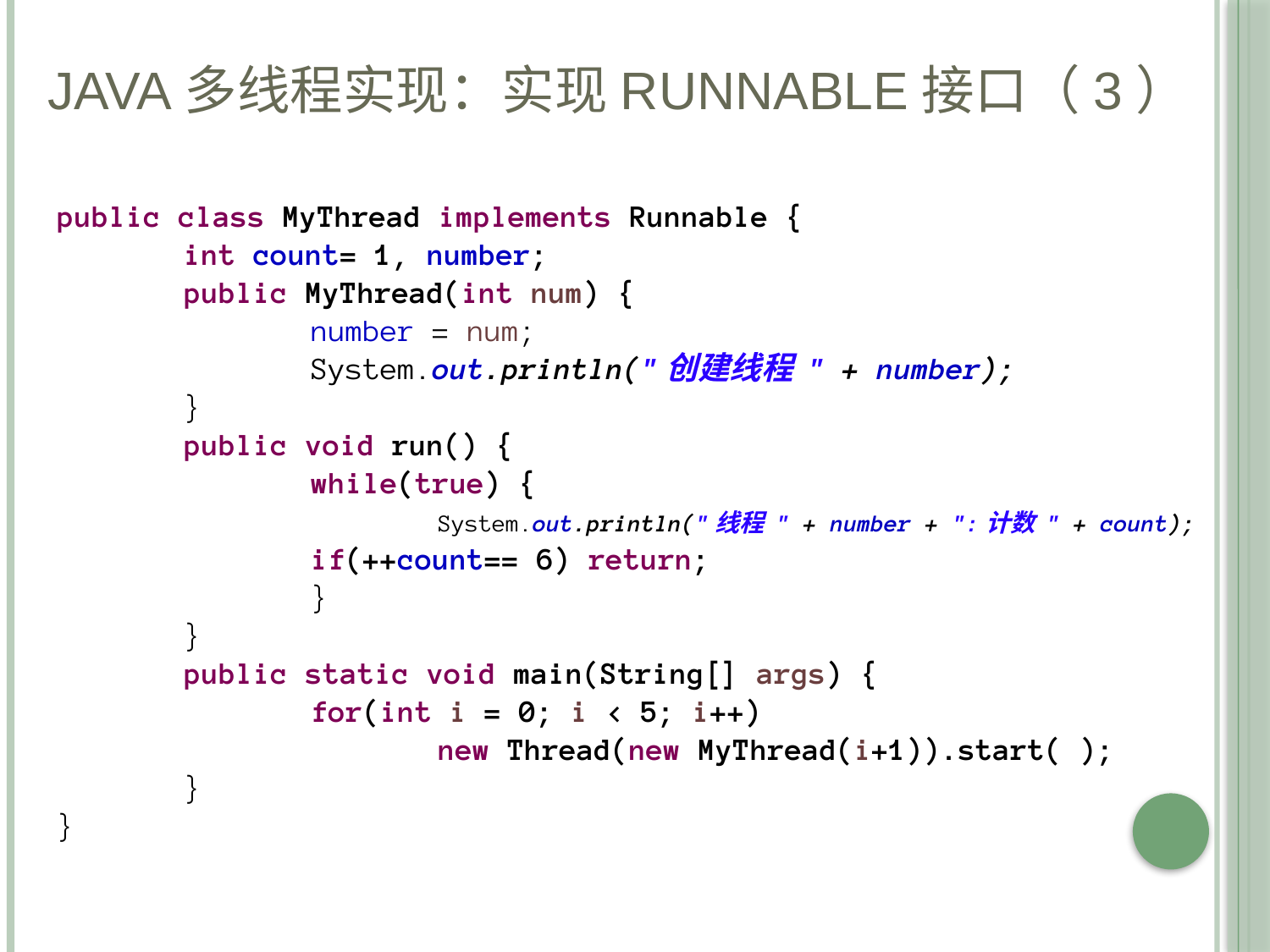

# Java多线程实现：实现Runnable接口（3）
public class MyThread implements Runnable {
	int count= 1, number;
	public MyThread(int num) {
		number = num;
		System.out.println("创建线程 " + number);
	}
	public void run() {
		while(true) {
			System.out.println("线程 " + number + ":计数 " + count);
		if(++count== 6) return;
		}
	}
	public static void main(String[] args) {
		for(int i = 0; i < 5; i++)
			new Thread(new MyThread(i+1)).start( );
	}
}